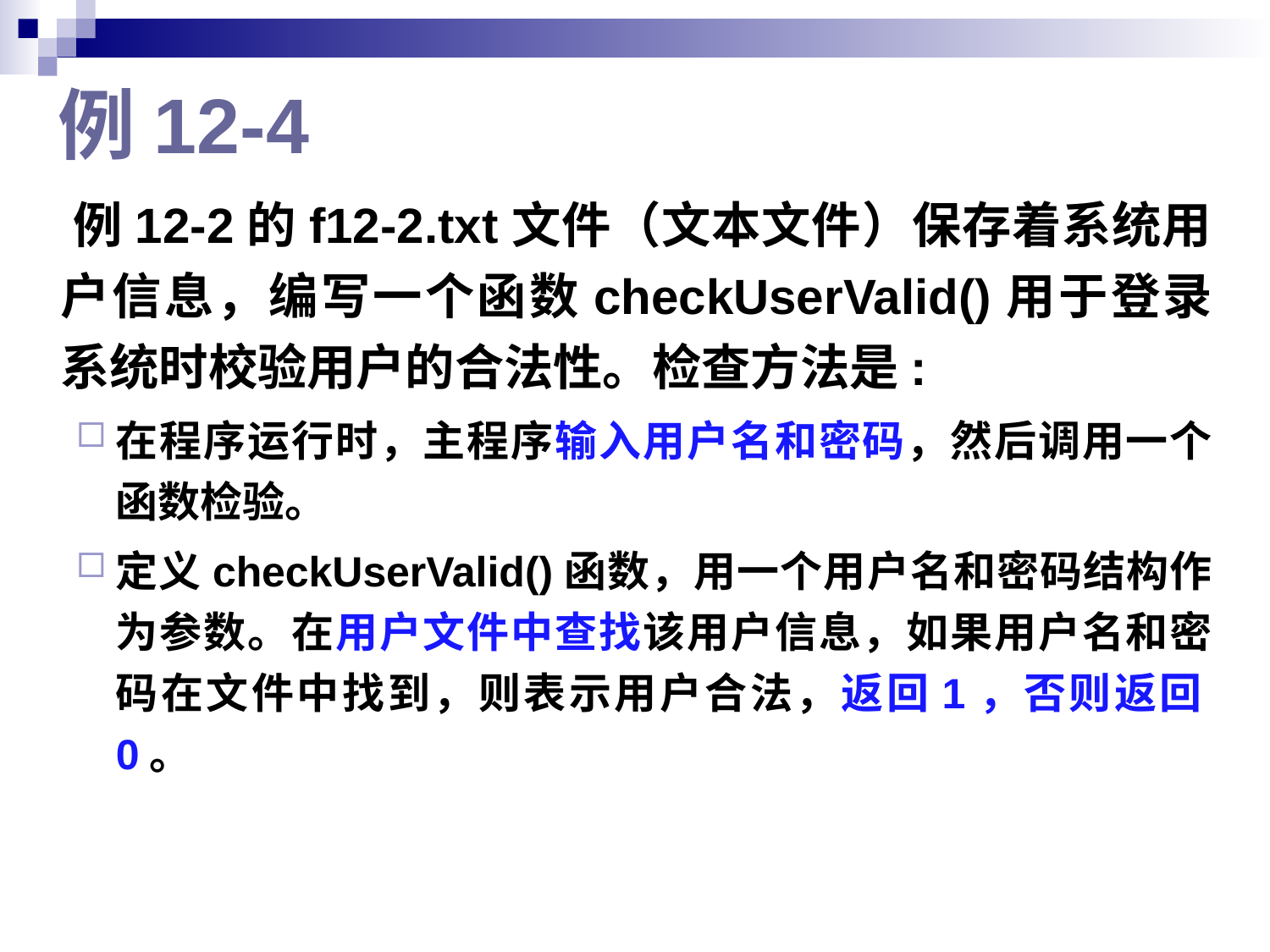

# 例12-4
    例12-2的f12-2.txt文件（文本文件）保存着系统用户信息，编写一个函数checkUserValid()用于登录系统时校验用户的合法性。检查方法是:
在程序运行时，主程序输入用户名和密码，然后调用一个函数检验。
定义checkUserValid()函数，用一个用户名和密码结构作为参数。在用户文件中查找该用户信息，如果用户名和密码在文件中找到，则表示用户合法，返回1，否则返回0。